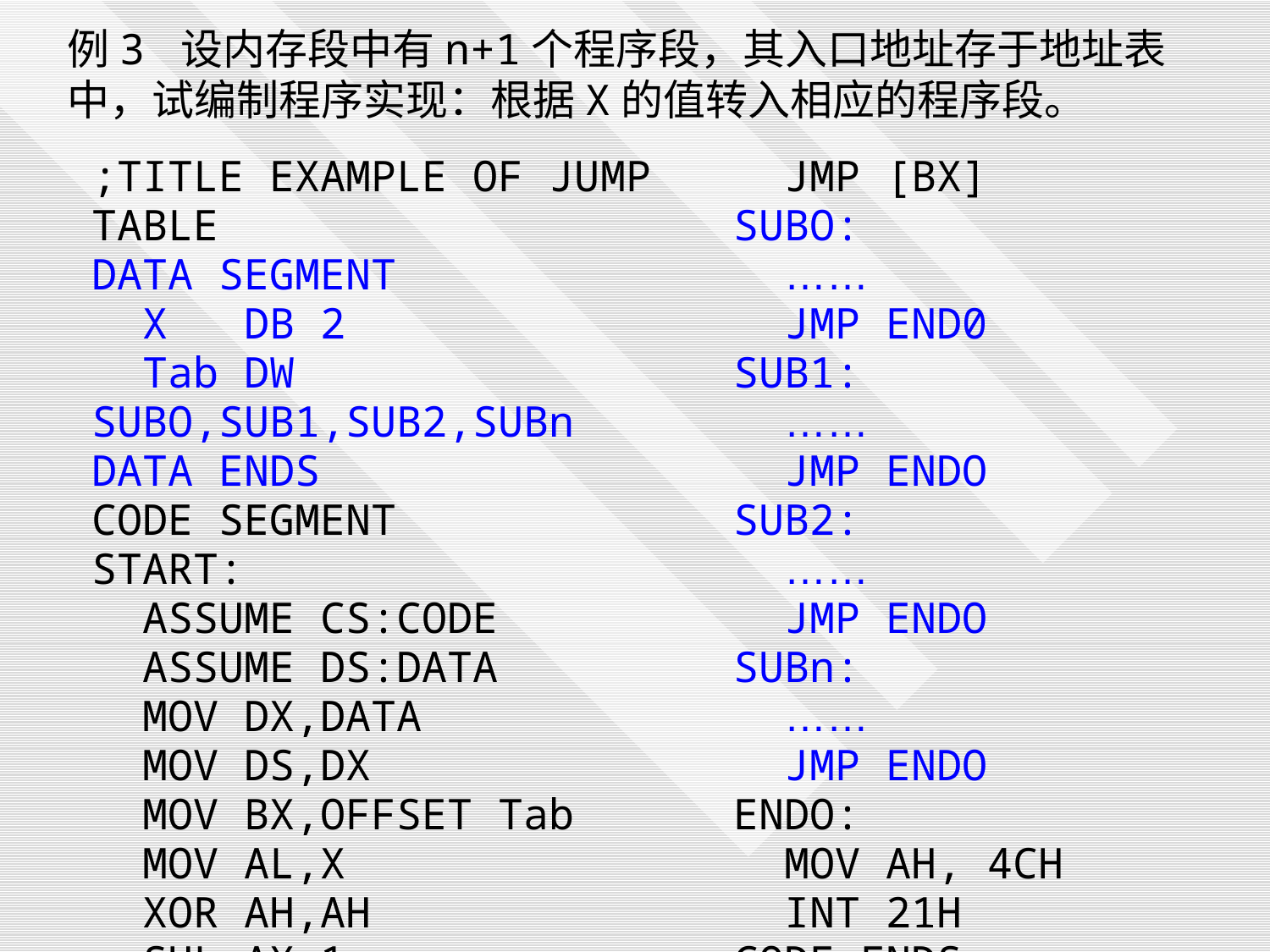

例3 设内存段中有n+1个程序段，其入口地址存于地址表中，试编制程序实现：根据X的值转入相应的程序段。
| ;TITLE EXAMPLE OF JUMP TABLE DATA SEGMENT X DB 2 Tab DW SUBO,SUB1,SUB2,SUBn DATA ENDS CODE SEGMENT START: ASSUME CS:CODE ASSUME DS:DATA MOV DX,DATA MOV DS,DX MOV BX,OFFSET Tab MOV AL,X XOR AH,AH SHL AX,1 ADD BX,AX | JMP [BX] SUBO: …… JMP END0 SUB1: …… JMP ENDO SUB2: …… JMP ENDO SUBn: …… JMP ENDO ENDO: MOV AH, 4CH INT 21H CODE ENDS END START |
| --- | --- |